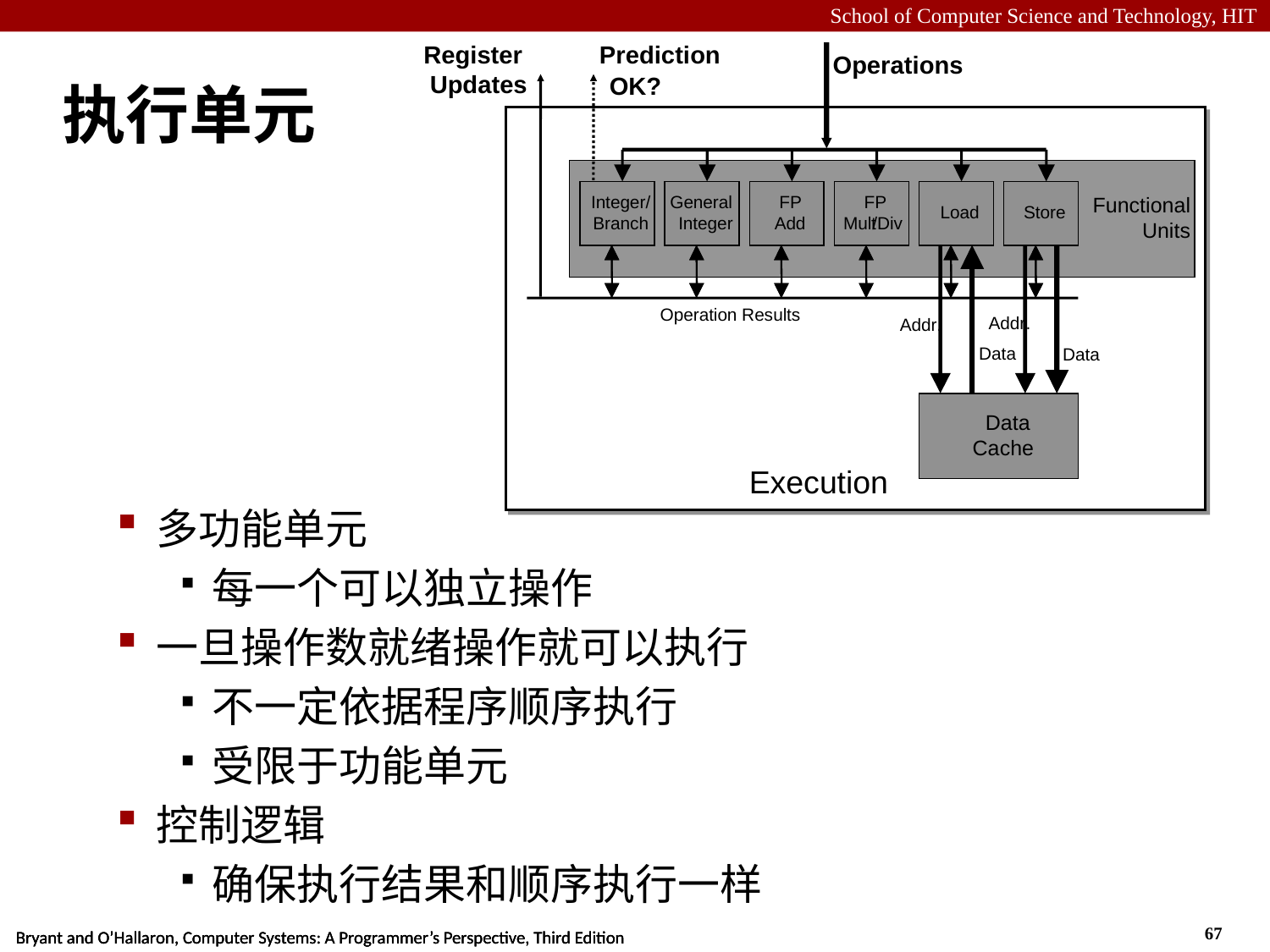

Register
Updates
Prediction

Operations

OK?

Integer/
General
FP
FP
Functional
Load
Store
Branch
Integer
Add
Mult
/Div
Units

Operation Results

Addr
.
Addr
.

Data
Data

Data
Cache
Execution
Execution
# 执行单元
多功能单元
每一个可以独立操作
一旦操作数就绪操作就可以执行
不一定依据程序顺序执行
受限于功能单元
控制逻辑
确保执行结果和顺序执行一样